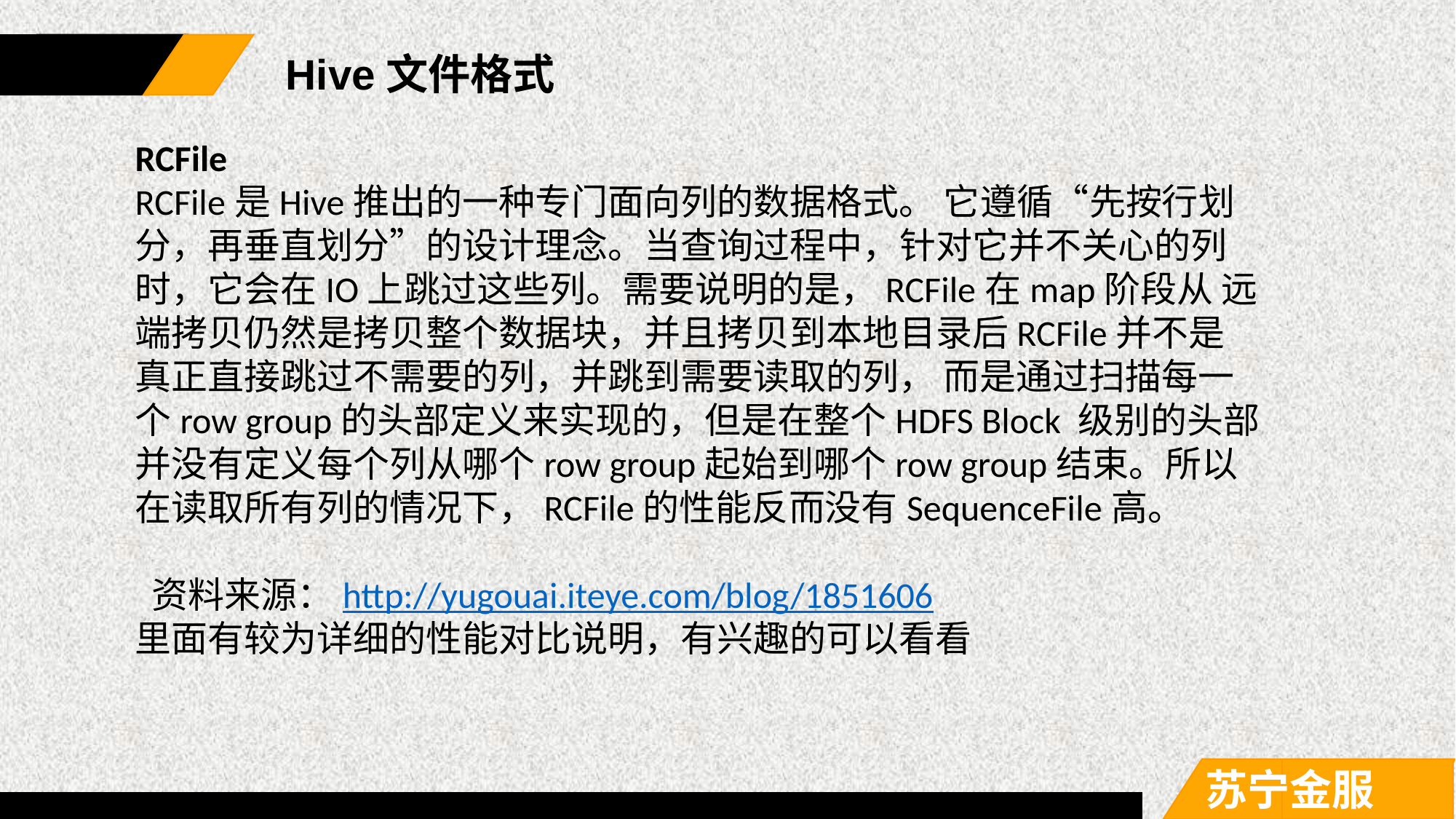

Hive文件格式

RCFile
RCFile是Hive推出的一种专门面向列的数据格式。 它遵循“先按行划分，再垂直划分”的设计理念。当查询过程中，针对它并不关心的列时，它会在IO上跳过这些列。需要说明的是，RCFile在map阶段从 远端拷贝仍然是拷贝整个数据块，并且拷贝到本地目录后RCFile并不是真正直接跳过不需要的列，并跳到需要读取的列， 而是通过扫描每一个row group的头部定义来实现的，但是在整个HDFS Block 级别的头部并没有定义每个列从哪个row group起始到哪个row group结束。所以在读取所有列的情况下，RCFile的性能反而没有SequenceFile高。

 资料来源：http://yugouai.iteye.com/blog/1851606
里面有较为详细的性能对比说明，有兴趣的可以看看